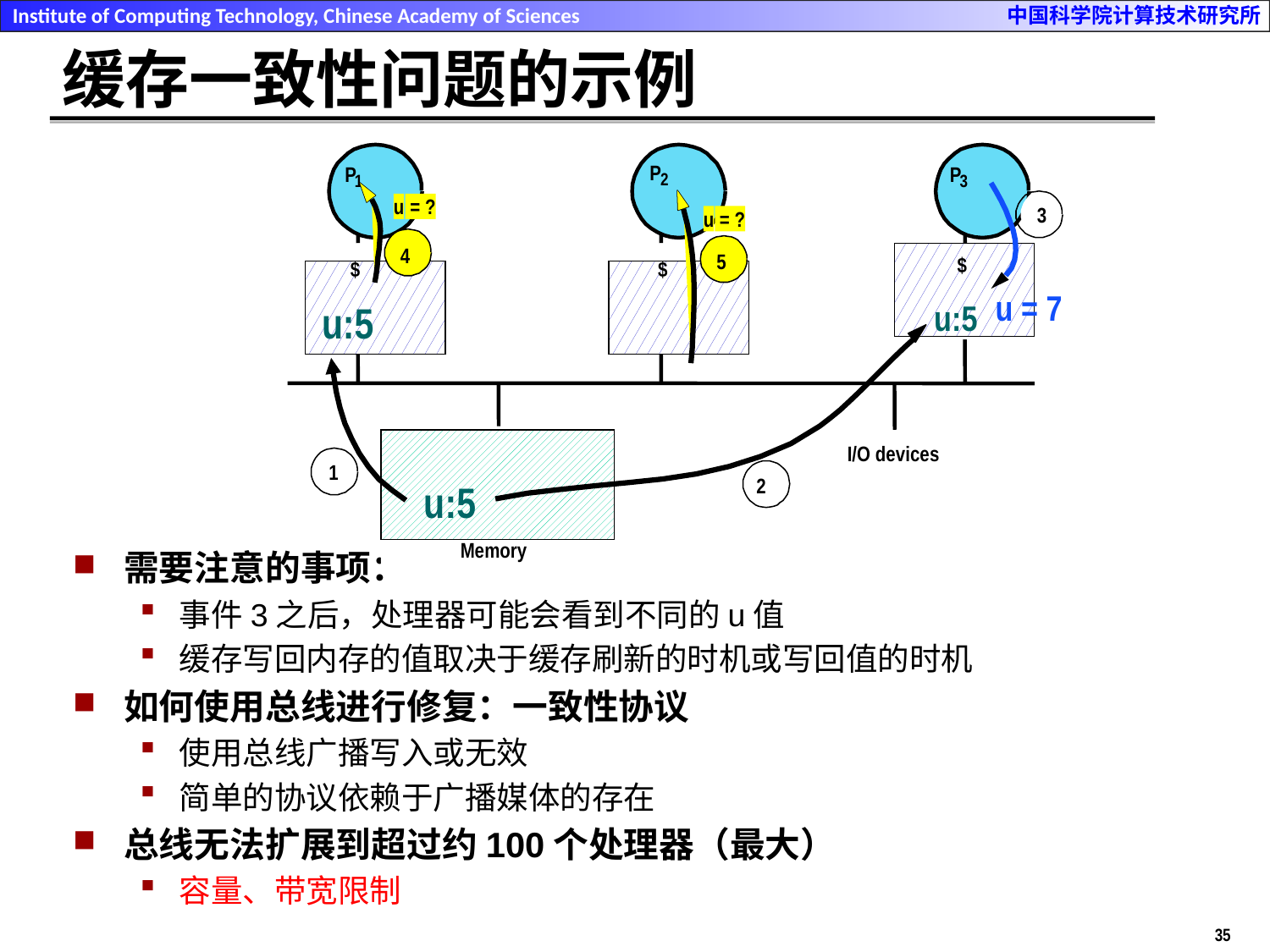

# 缓存一致性问题的示例

P
P
P
2
1
3

u
 = ?

4

3

u = 7

u
 = ?

5

$
$
$

 u:5

2

 u:5

1

I/O devices
u
 :5
Memory
需要注意的事项：
事件3之后，处理器可能会看到不同的u值
缓存写回内存的值取决于缓存刷新的时机或写回值的时机
如何使用总线进行修复：一致性协议
使用总线广播写入或无效
简单的协议依赖于广播媒体的存在
总线无法扩展到超过约100个处理器（最大）
容量、带宽限制